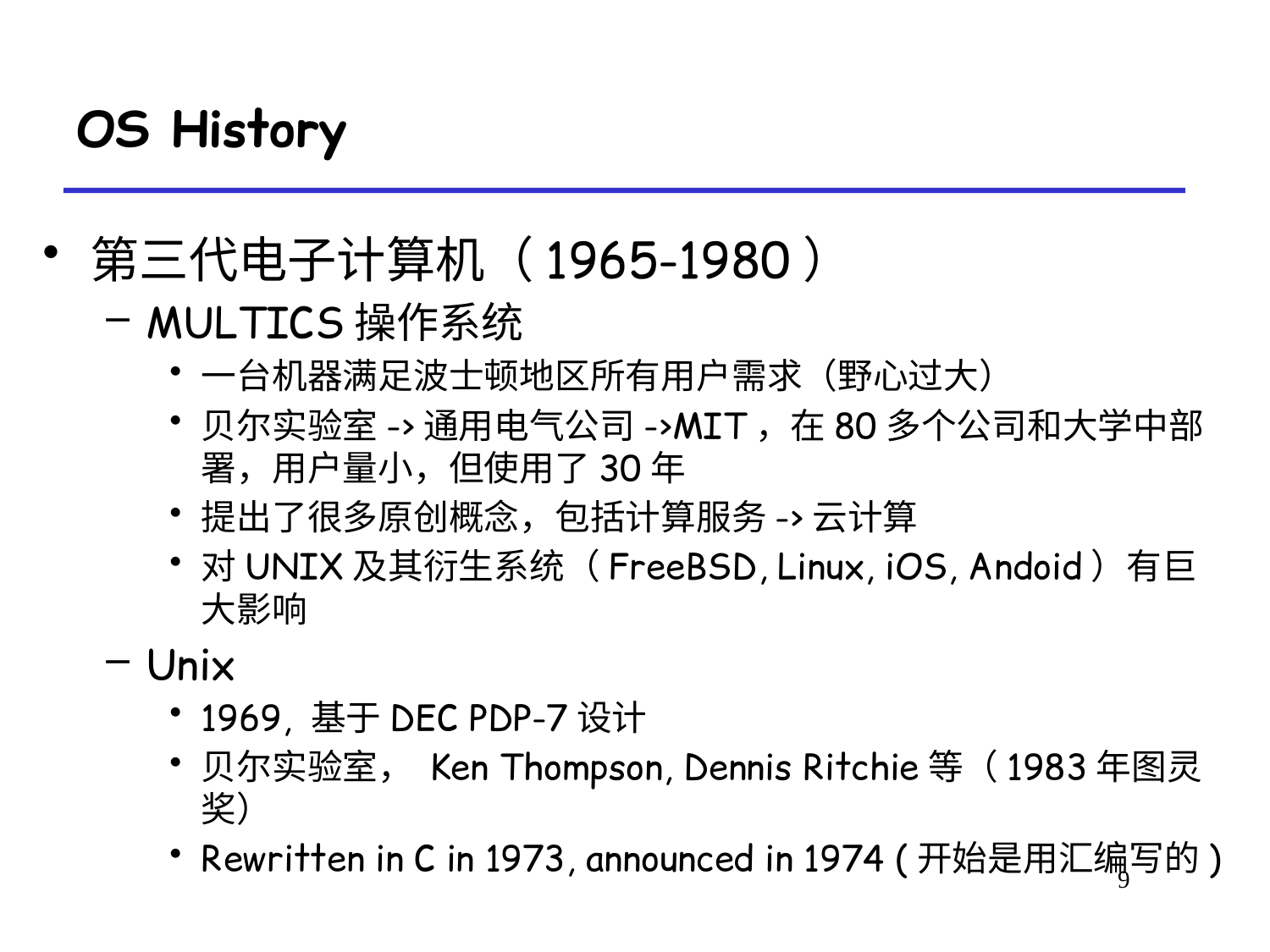

# OS History
第三代电子计算机（1965-1980）
MULTICS操作系统
一台机器满足波士顿地区所有用户需求（野心过大）
贝尔实验室->通用电气公司->MIT，在80多个公司和大学中部署，用户量小，但使用了30年
提出了很多原创概念，包括计算服务->云计算
对UNIX及其衍生系统（FreeBSD, Linux, iOS, Andoid）有巨大影响
Unix
1969, 基于DEC PDP-7设计
贝尔实验室， Ken Thompson, Dennis Ritchie等（1983年图灵奖）
Rewritten in C in 1973, announced in 1974 (开始是用汇编写的)
9